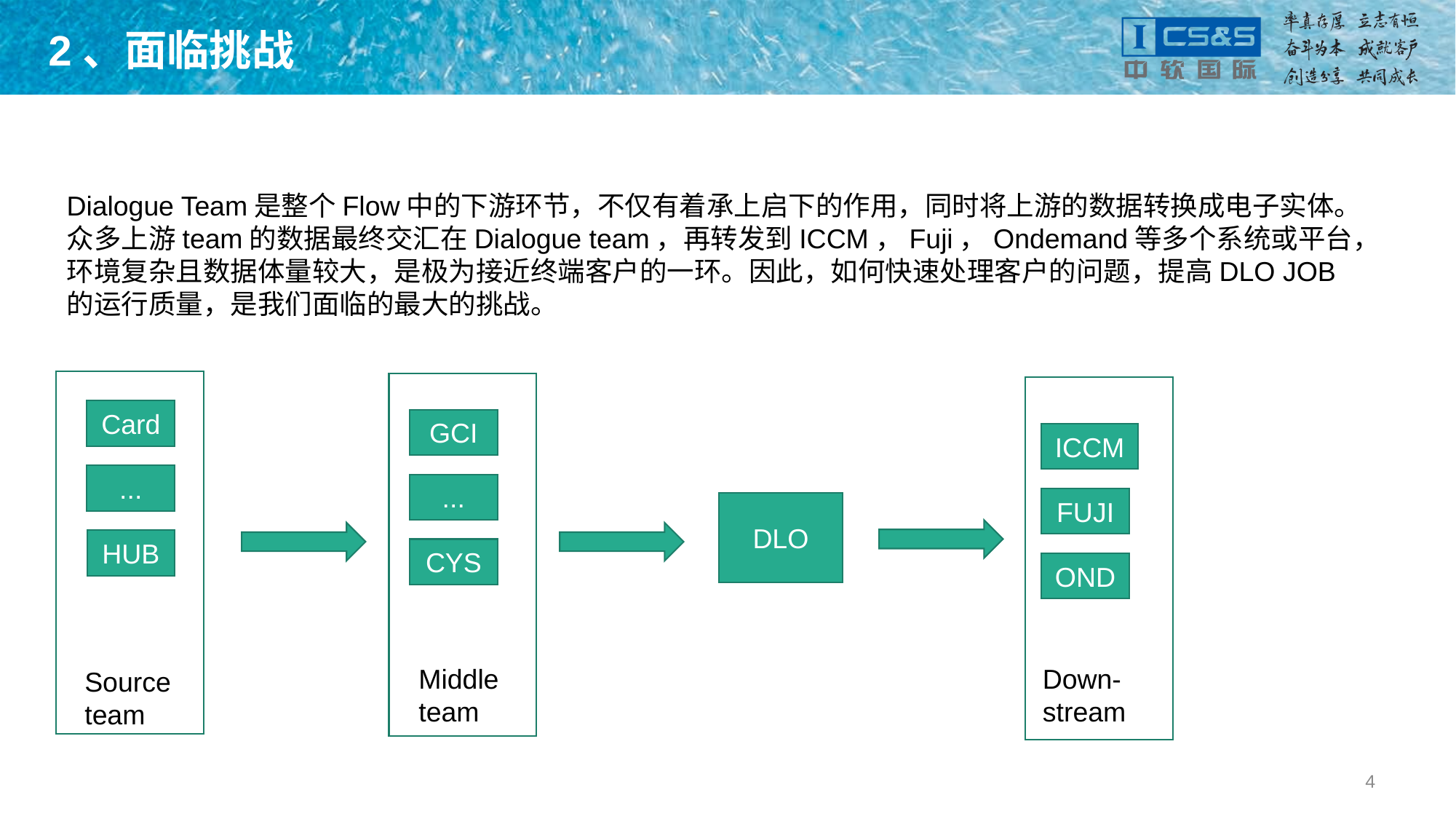

# 2、面临挑战
Dialogue Team是整个Flow中的下游环节，不仅有着承上启下的作用，同时将上游的数据转换成电子实体。众多上游team的数据最终交汇在Dialogue team，再转发到ICCM，Fuji，Ondemand等多个系统或平台，环境复杂且数据体量较大，是极为接近终端客户的一环。因此，如何快速处理客户的问题，提高DLO JOB的运行质量，是我们面临的最大的挑战。

Card
GCI
ICCM
...
...
FUJI
DLO

HUB
CYS
OND
Down-stream
Middle
team
Source team
4